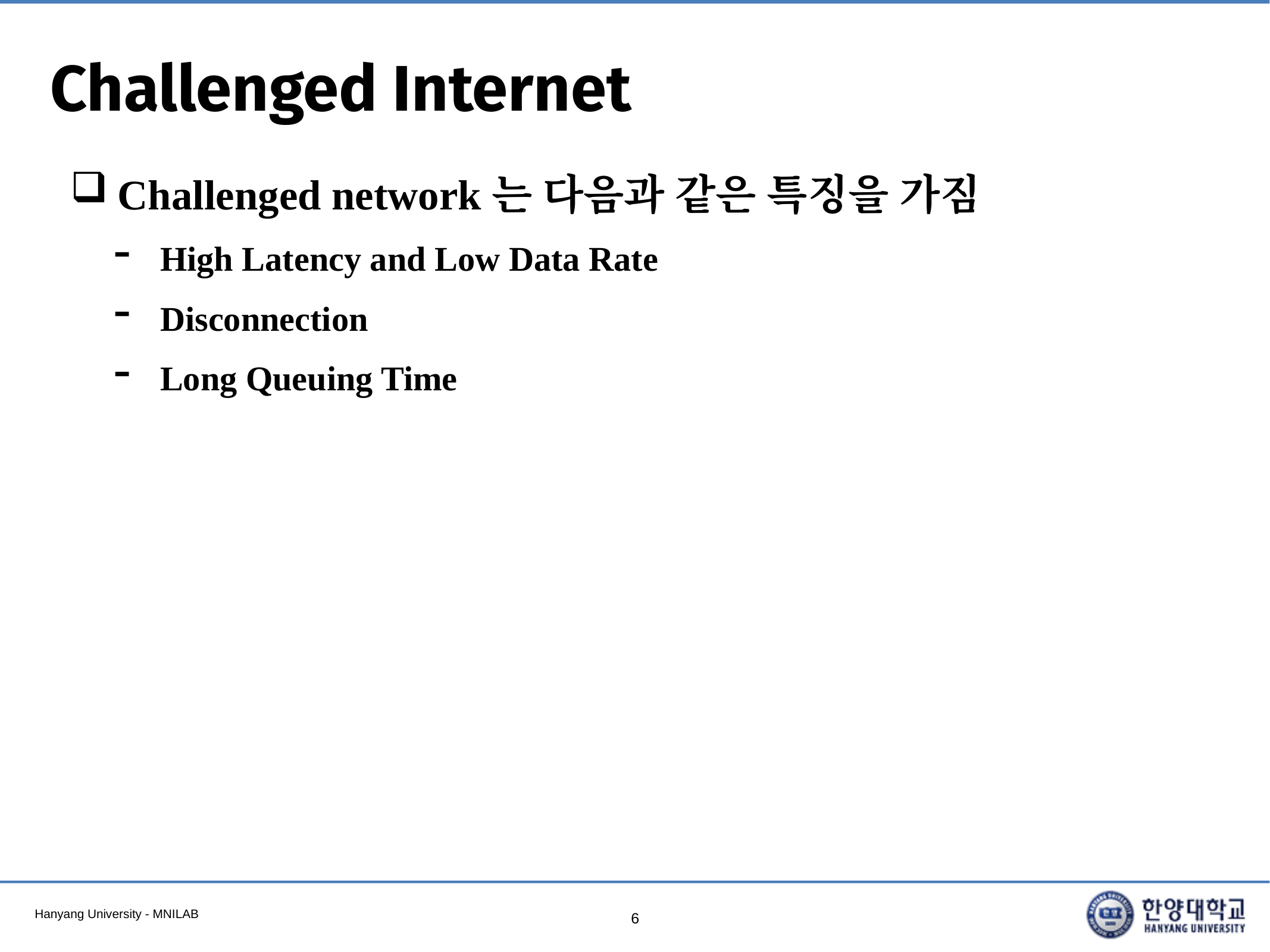

# Challenged Internet
Challenged network는 다음과 같은 특징을 가짐
High Latency and Low Data Rate
Disconnection
Long Queuing Time
6